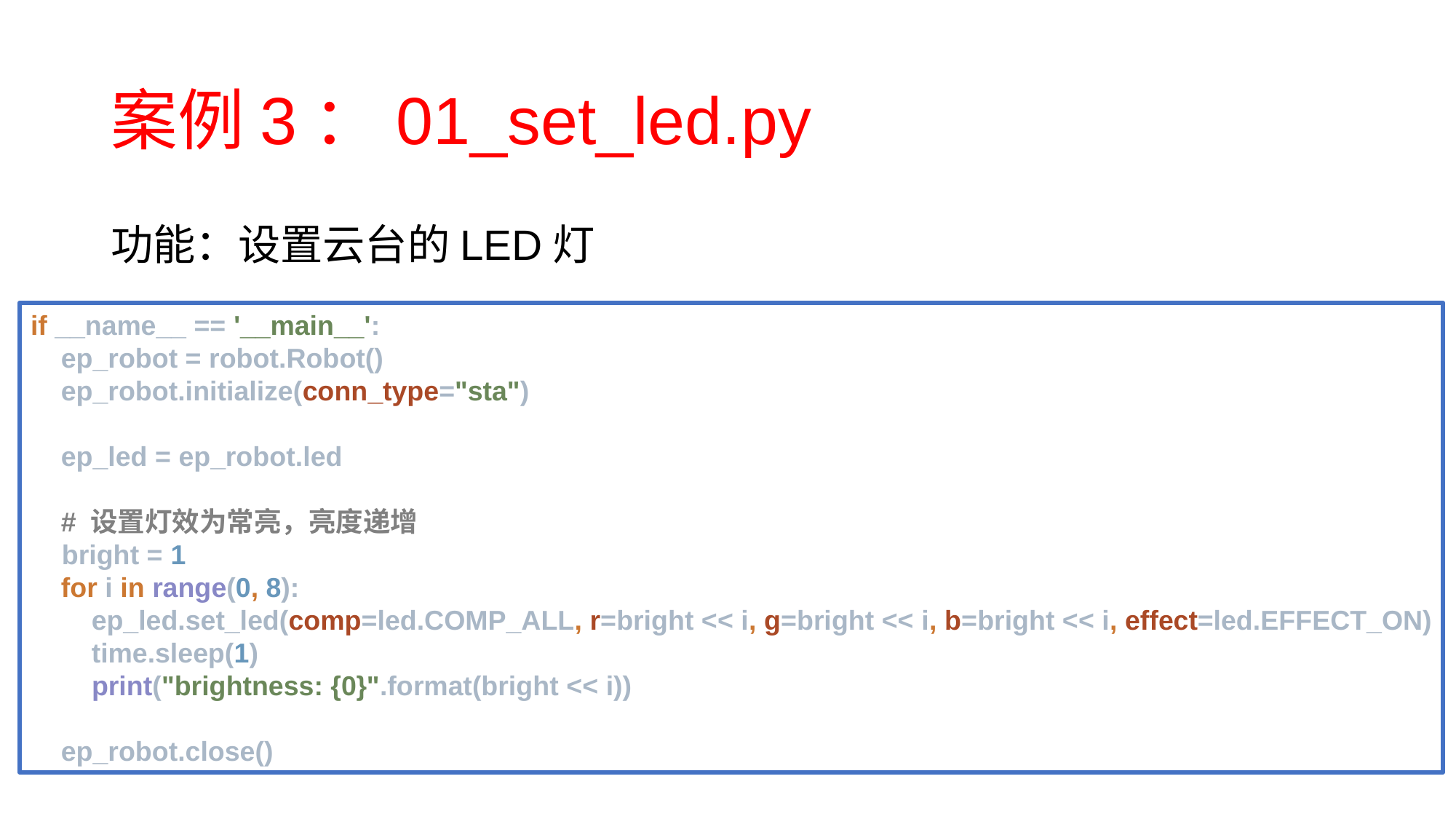

# 案例3：01_set_led.py
功能：设置云台的LED灯

if __name__ == '__main__':
    ep_robot = robot.Robot()
    ep_robot.initialize(conn_type="sta")
    ep_led = ep_robot.led
    # 设置灯效为常亮，亮度递增
    bright = 1
    for i in range(0, 8):
        ep_led.set_led(comp=led.COMP_ALL, r=bright << i, g=bright << i, b=bright << i, effect=led.EFFECT_ON)
        time.sleep(1)
        print("brightness: {0}".format(bright << i))
    ep_robot.close()